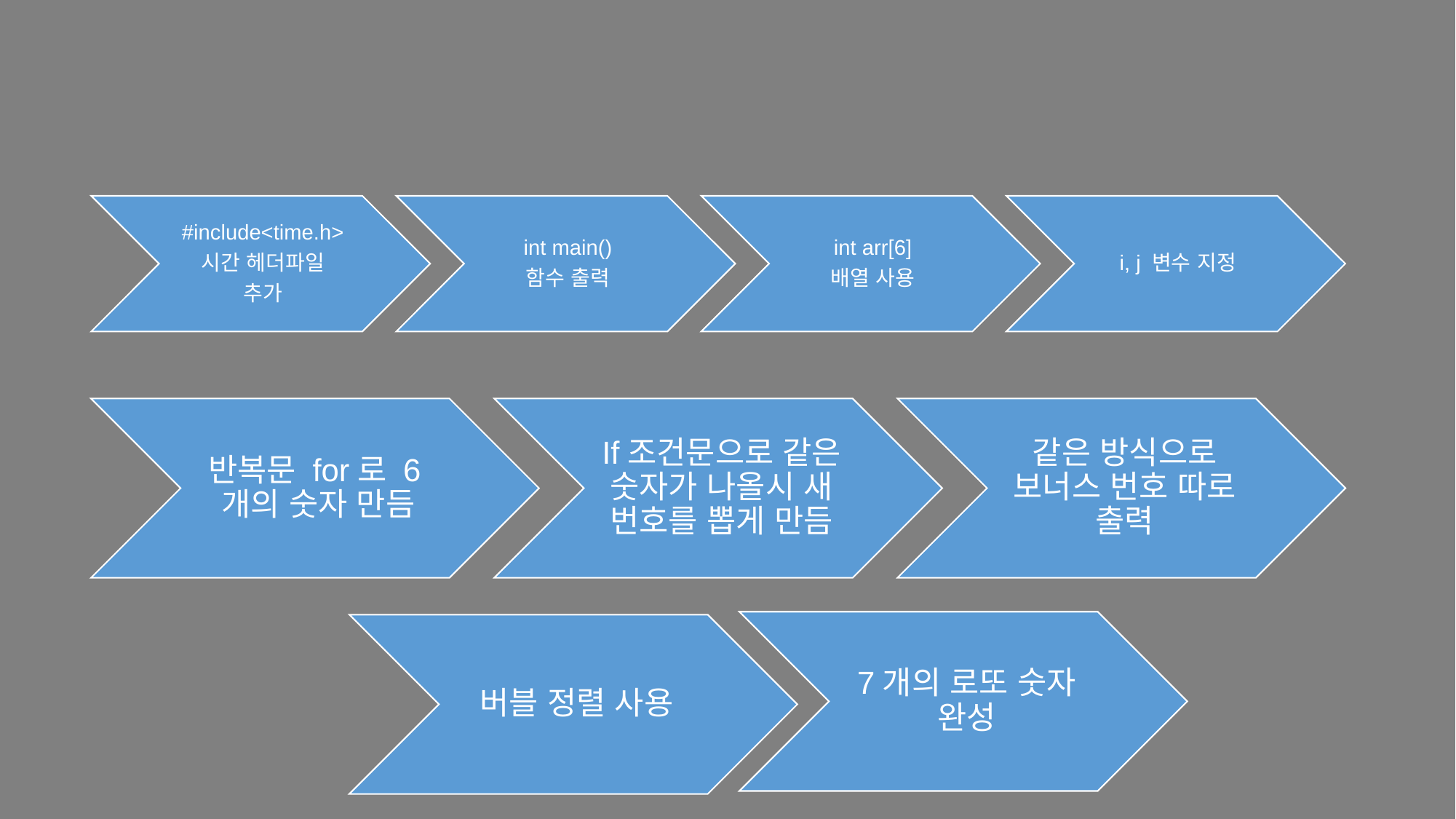

#include<time.h>
시간 헤더파일
추가
int main()
함수 출력
int arr[6]
배열 사용
i, j 변수 지정
반복문 for로 6개의 숫자 만듬
If조건문으로 같은 숫자가 나올시 새 번호를 뽑게 만듬
같은 방식으로 보너스 번호 따로 출력

7개의 로또 숫자 완성

버블 정렬 사용